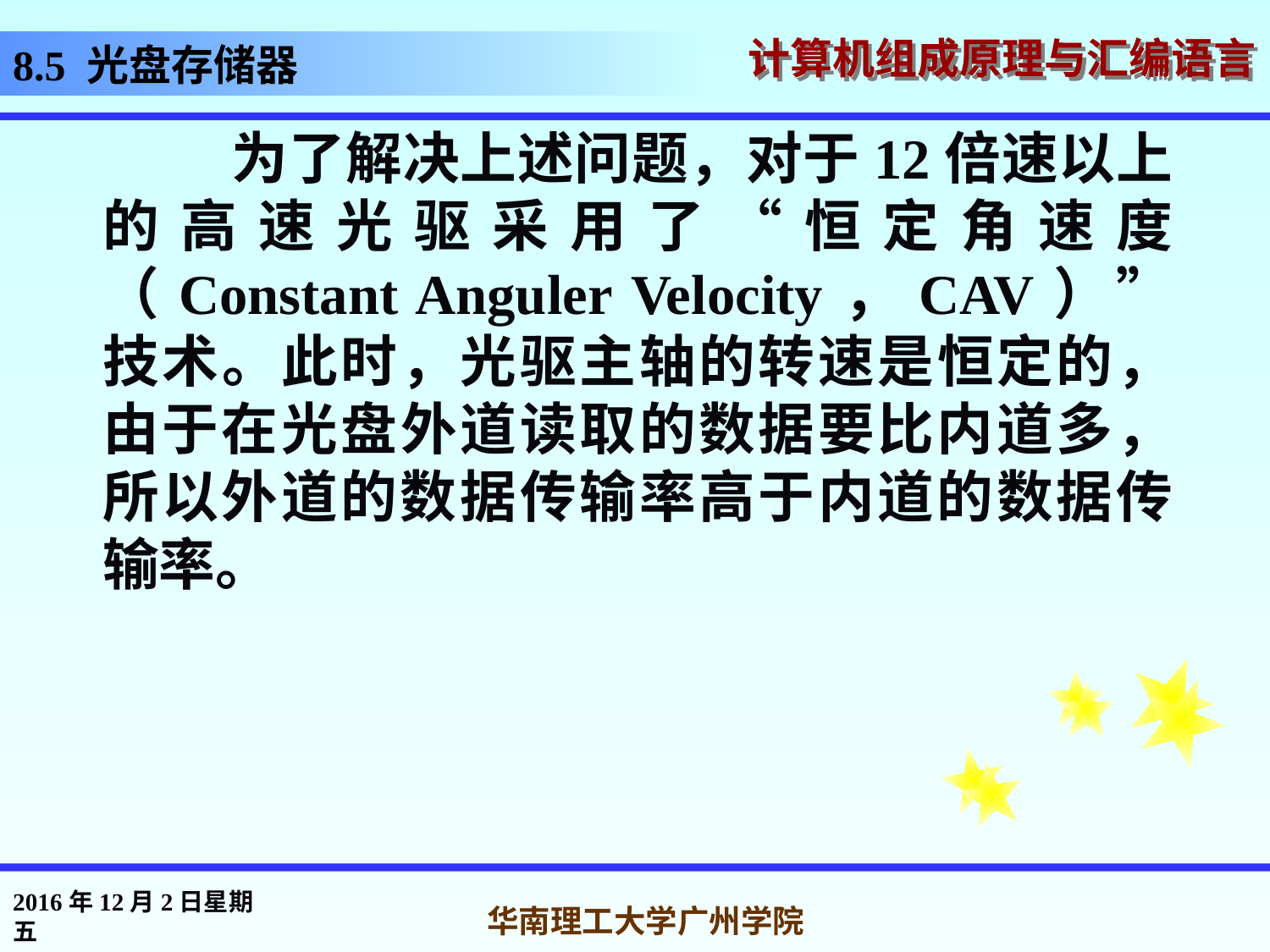

# 8.5 光盘存储器
            为了解决上述问题，对于12倍速以上的高速光驱采用了“恒定角速度（Constant Anguler Velocity，CAV）”技术。此时，光驱主轴的转速是恒定的，由于在光盘外道读取的数据要比内道多，所以外道的数据传输率高于内道的数据传输率。
2016年12月2日星期五
华南理工大学广州学院